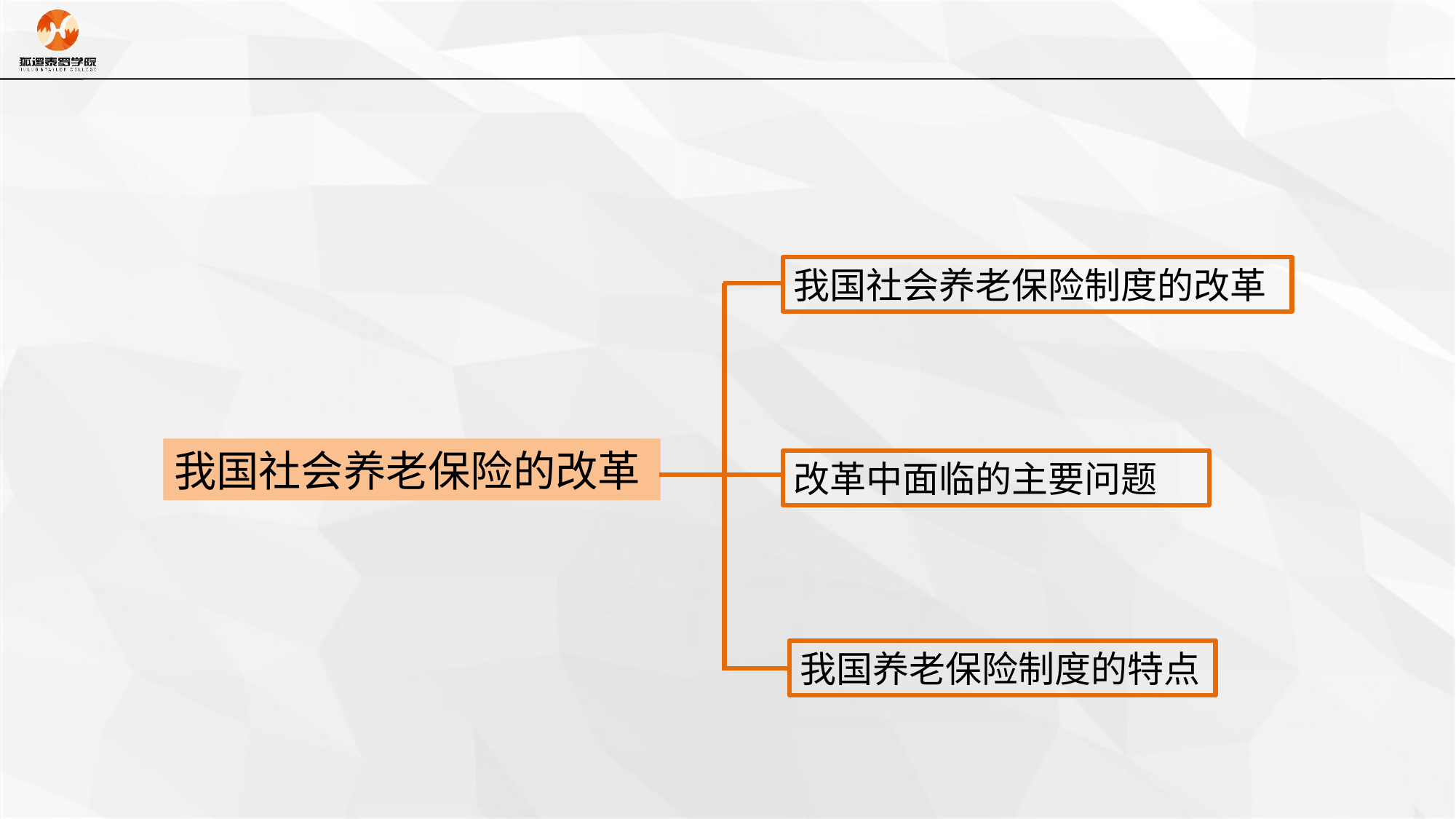

我国社会养老保险制度的改革
我国社会养老保险的改革
改革中面临的主要问题
我国养老保险制度的特点